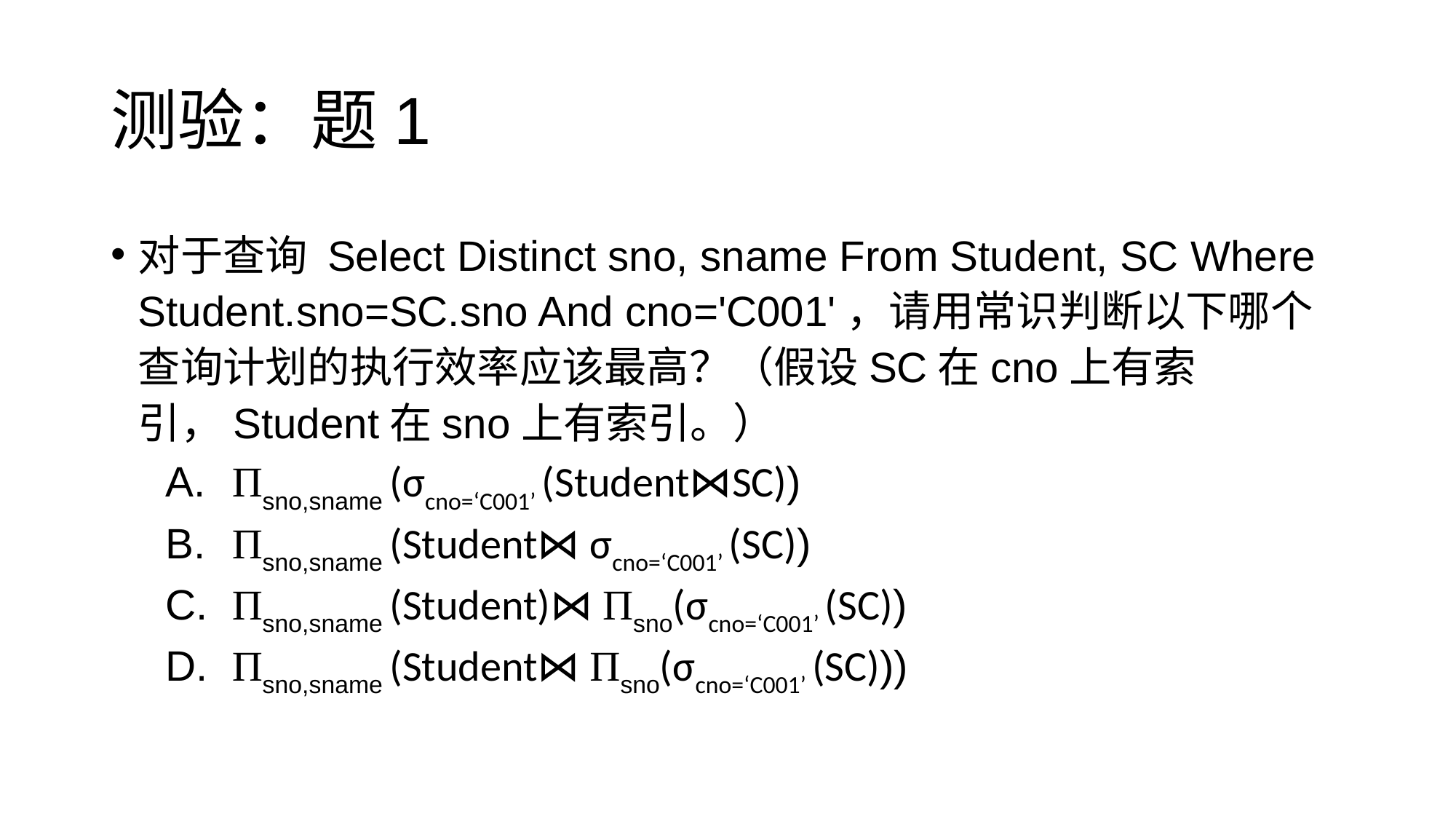

# 测验：题1
对于查询 Select Distinct sno, sname From Student, SC Where Student.sno=SC.sno And cno='C001'，请用常识判断以下哪个查询计划的执行效率应该最高？（假设SC在cno上有索引，Student在sno上有索引。）
 Πsno,sname (σcno=‘C001’ (Student⋈SC))
 Πsno,sname (Student⋈ σcno=‘C001’ (SC))
 Πsno,sname (Student)⋈ Πsno(σcno=‘C001’ (SC))
 Πsno,sname (Student⋈ Πsno(σcno=‘C001’ (SC)))